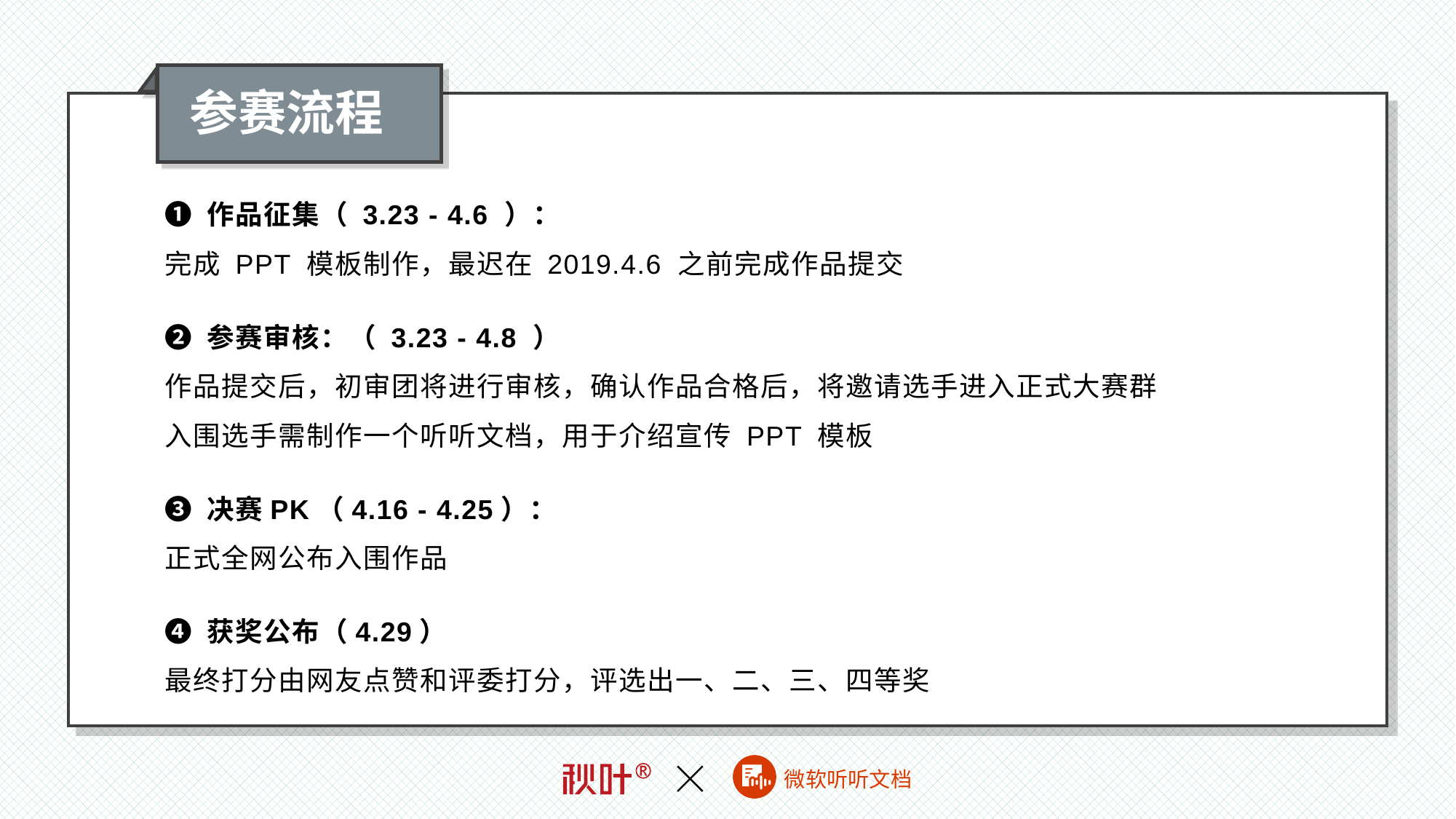

参赛流程
❶ 作品征集（ 3.23 - 4.6 ）：
完成 PPT 模板制作，最迟在 2019.4.6 之前完成作品提交
❷ 参赛审核：（ 3.23 - 4.8 ）
作品提交后，初审团将进行审核，确认作品合格后，将邀请选手进入正式大赛群
入围选手需制作一个听听文档，用于介绍宣传 PPT 模板
❸ 决赛PK（4.16 - 4.25）：
正式全网公布入围作品
❹ 获奖公布（4.29）
最终打分由网友点赞和评委打分，评选出一、二、三、四等奖